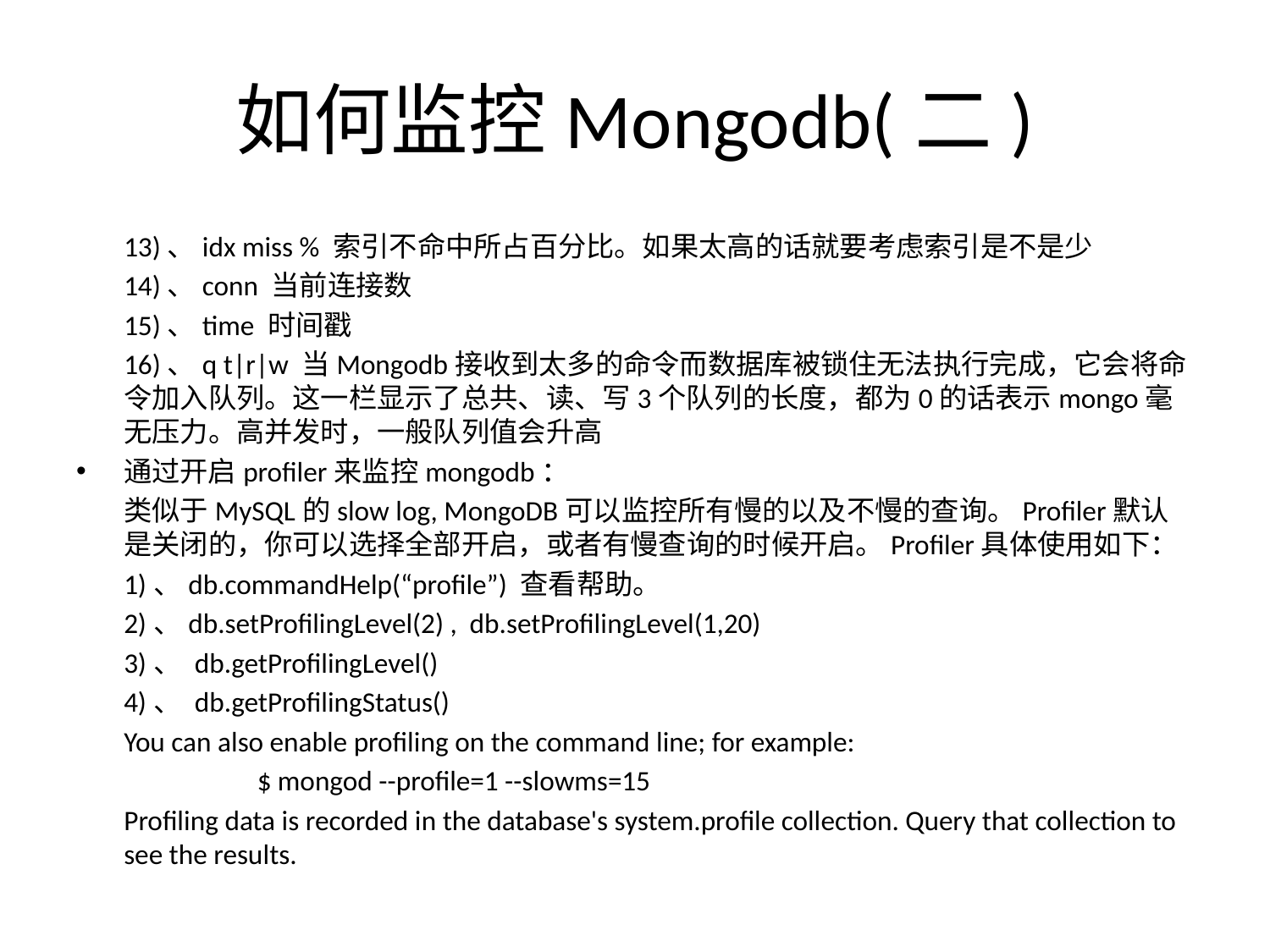

# 如何监控Mongodb(二)
	13)、idx miss % 索引不命中所占百分比。如果太高的话就要考虑索引是不是少
	14)、conn 当前连接数
	15)、time 时间戳
	16)、q t|r|w 当Mongodb接收到太多的命令而数据库被锁住无法执行完成，它会将命令加入队列。这一栏显示了总共、读、写3个队列的长度，都为0的话表示mongo毫无压力。高并发时，一般队列值会升高
通过开启profiler来监控mongodb：
	类似于MySQL的slow log, MongoDB可以监控所有慢的以及不慢的查询。Profiler默认是关闭的，你可以选择全部开启，或者有慢查询的时候开启。Profiler具体使用如下：
	1)、db.commandHelp(“profile”) 查看帮助。
	2)、db.setProfilingLevel(2) ,  db.setProfilingLevel(1,20)
	3)、 db.getProfilingLevel()
	4)、 db.getProfilingStatus()
	You can also enable profiling on the command line; for example:
		 $ mongod --profile=1 --slowms=15
	Profiling data is recorded in the database's system.profile collection. Query that collection to see the results.